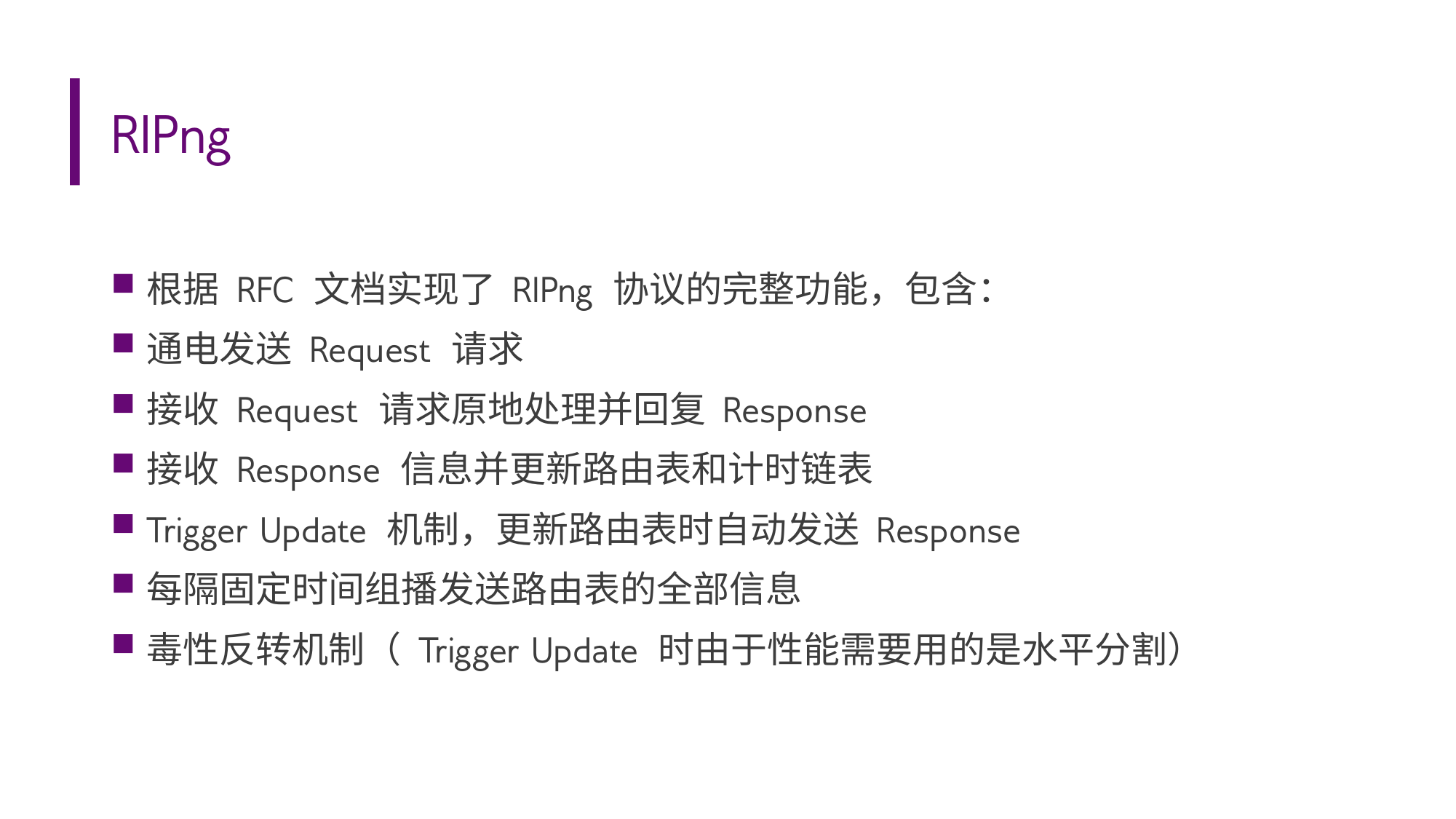

# RIPng
根据 RFC 文档实现了 RIPng 协议的完整功能，包含：
通电发送 Request 请求
接收 Request 请求原地处理并回复 Response
接收 Response 信息并更新路由表和计时链表
Trigger Update 机制，更新路由表时自动发送 Response
每隔固定时间组播发送路由表的全部信息
毒性反转机制（ Trigger Update 时由于性能需要用的是水平分割）